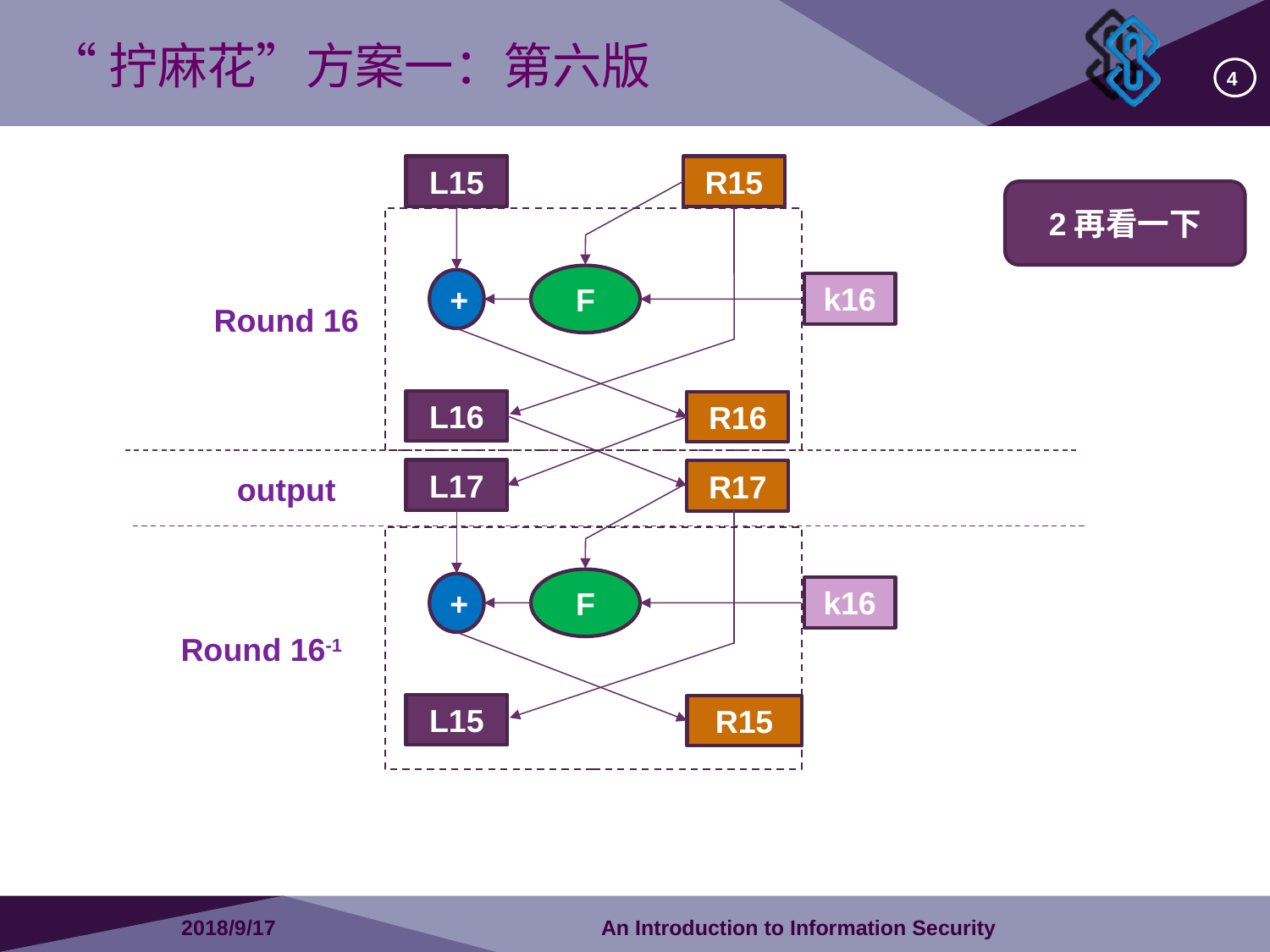

# “拧麻花”方案一：第六版
4
L15
R15
2再看一下

F
+
k16
Round 16
L16
R16
L17
R17
output

F
+
k16
Round 16-1
L15
R15
2018/9/17
An Introduction to Information Security